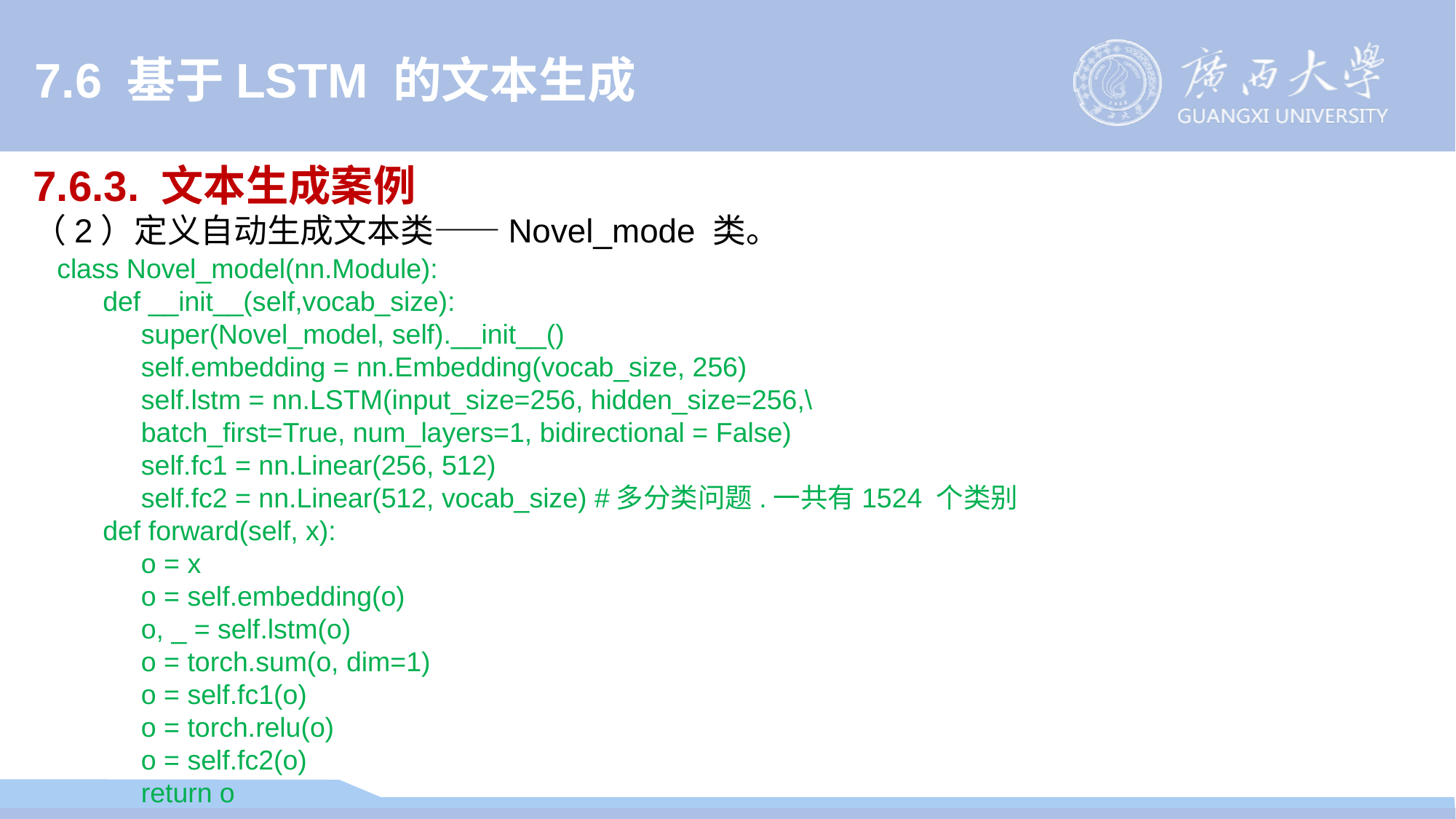

7.6 基于LSTM 的文本生成
7.6.3. 文本生成案例
（2）定义自动生成文本类——Novel_mode 类。
class Novel_model(nn.Module):
      def __init__(self,vocab_size):
           super(Novel_model, self).__init__()
           self.embedding = nn.Embedding(vocab_size, 256)
           self.lstm = nn.LSTM(input_size=256, hidden_size=256,\
           batch_first=True, num_layers=1, bidirectional = False)
           self.fc1 = nn.Linear(256, 512)
           self.fc2 = nn.Linear(512, vocab_size) #多分类问题.一共有1524 个类别
      def forward(self, x):
           o = x
           o = self.embedding(o)
           o, _ = self.lstm(o)
           o = torch.sum(o, dim=1)
           o = self.fc1(o)
           o = torch.relu(o)
           o = self.fc2(o)
           return o